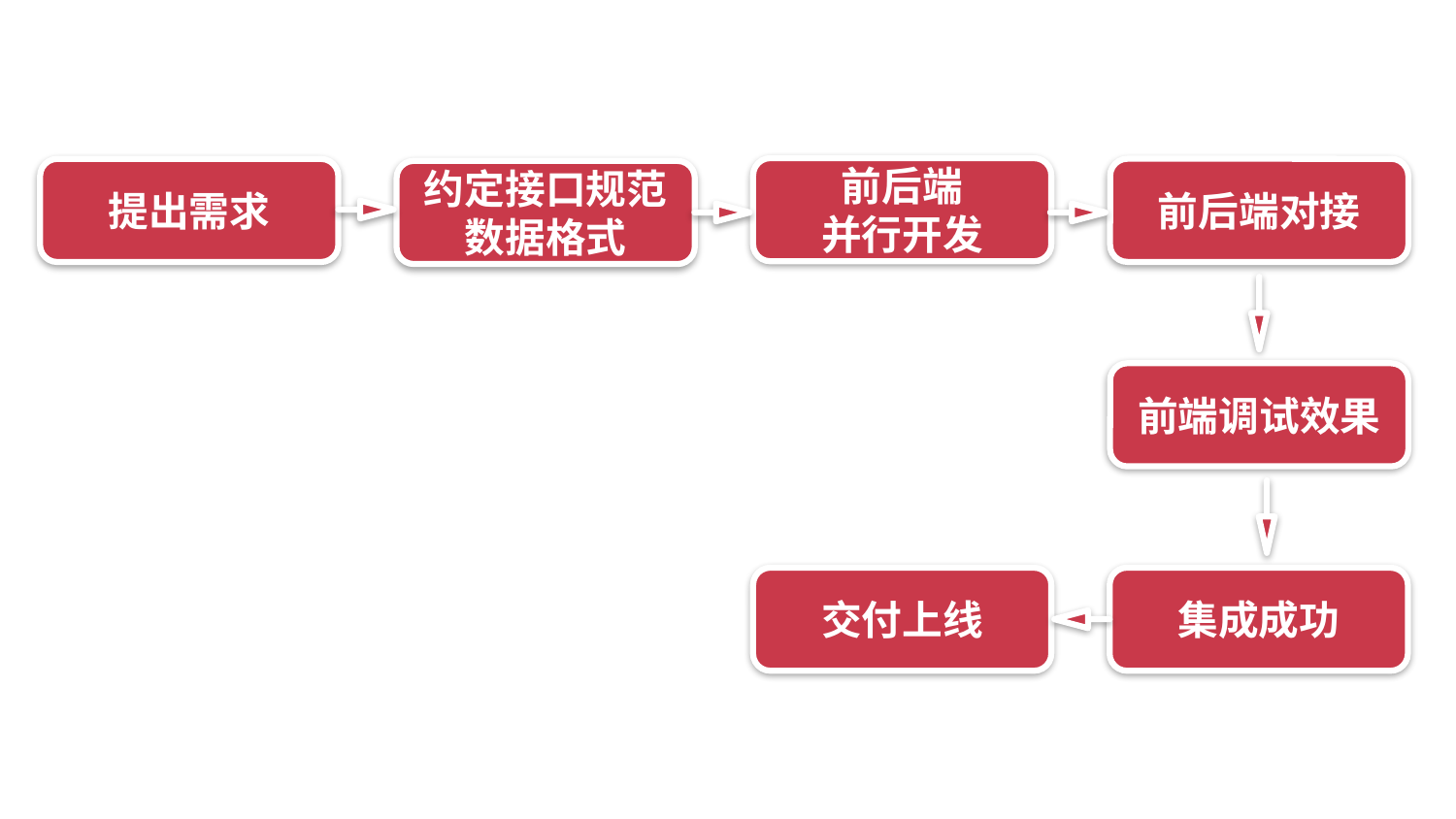

前后端
并行开发
前后端对接
提出需求
约定接口规范
数据格式

前端调试效果

交付上线
集成成功